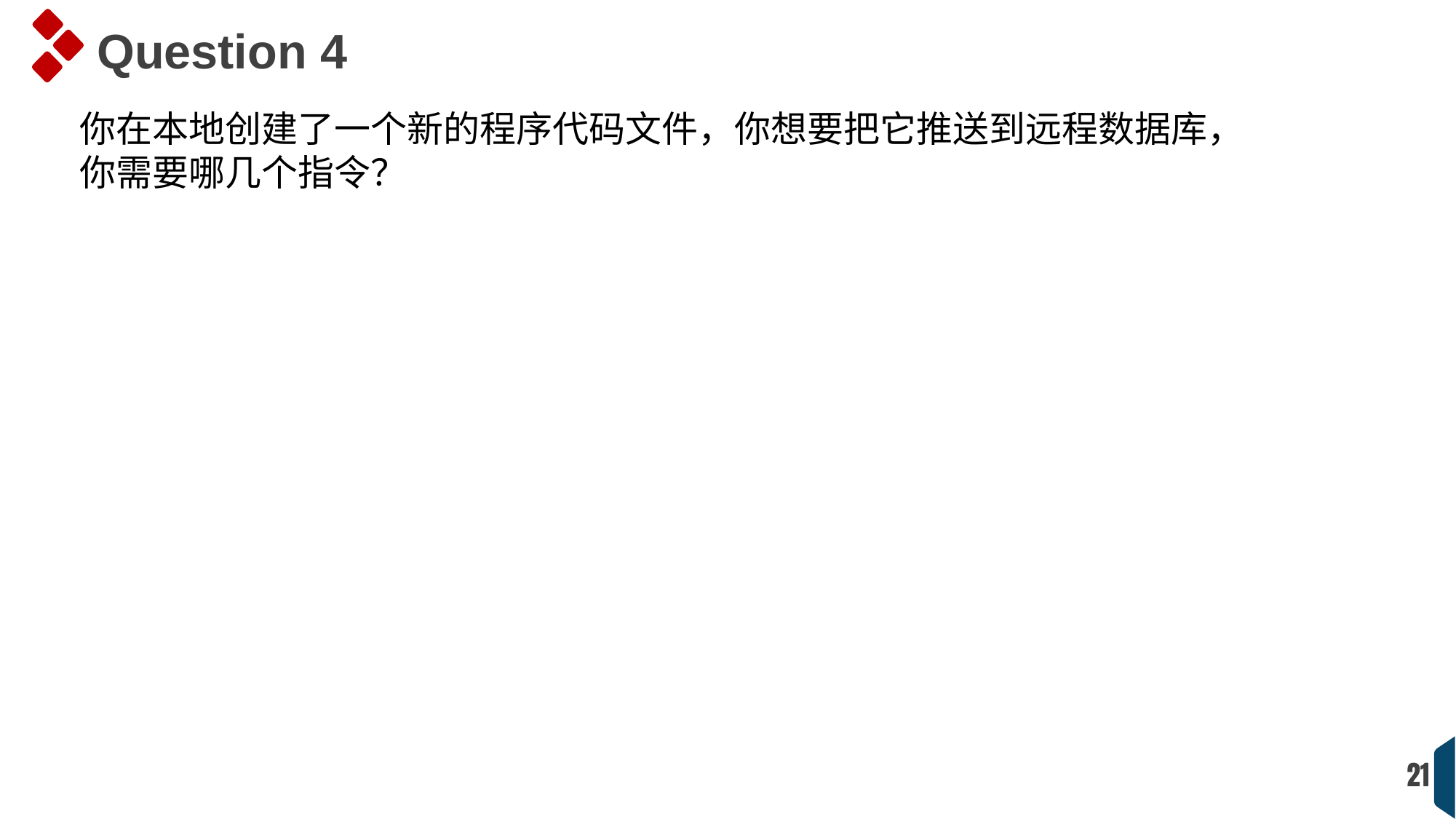

Question 4

你在本地创建了一个新的程序代码文件，你想要把它推送到远程数据库，
你需要哪几个指令？